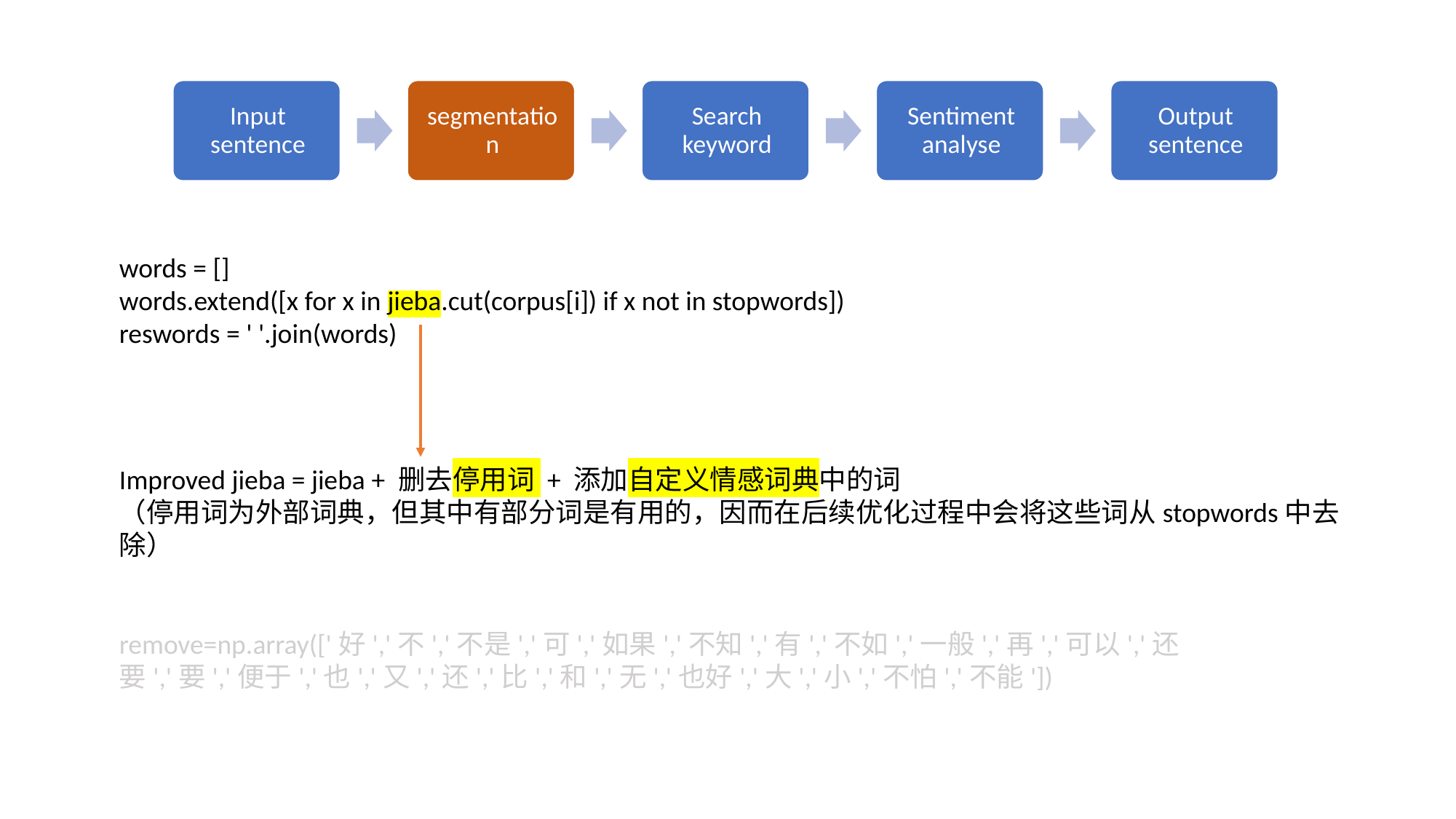

Input sentence

segmentation

Search keyword

Sentiment analyse

Output sentence
words = []
words.extend([x for x in jieba.cut(corpus[i]) if x not in stopwords])
reswords = ' '.join(words)
Improved jieba = jieba + 删去停用词 + 添加自定义情感词典中的词
（停用词为外部词典，但其中有部分词是有用的，因而在后续优化过程中会将这些词从stopwords中去除）
remove=np.array(['好','不','不是','可','如果','不知','有','不如','一般','再','可以','还要','要','便于','也','又','还','比','和','无','也好','大','小','不怕','不能'])